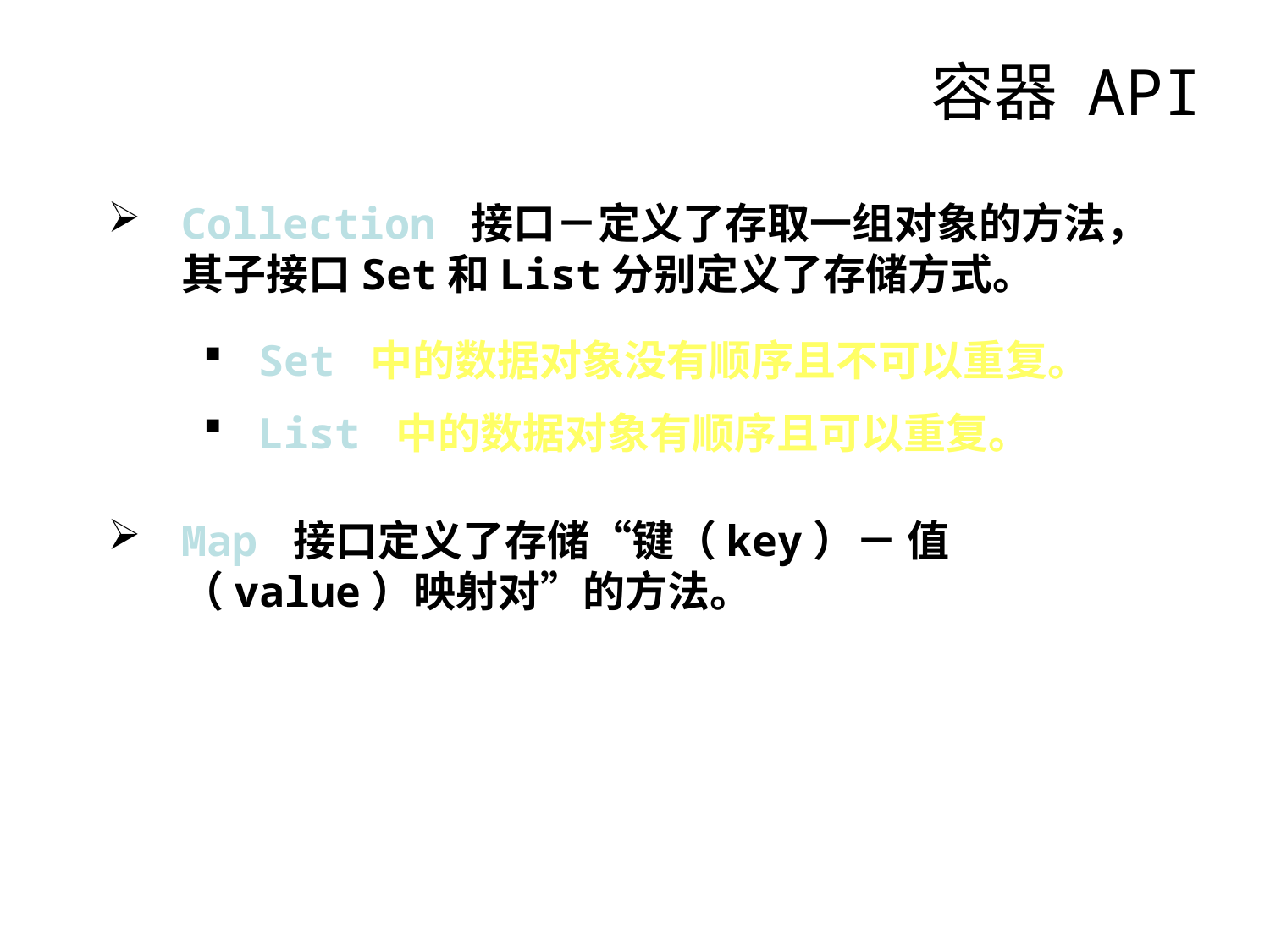

# 容器 API
Collection 接口－定义了存取一组对象的方法，其子接口Set和List分别定义了存储方式。

 Set 中的数据对象没有顺序且不可以重复。
 List 中的数据对象有顺序且可以重复。
Map 接口定义了存储“键（key）－ 值（value）映射对”的方法。